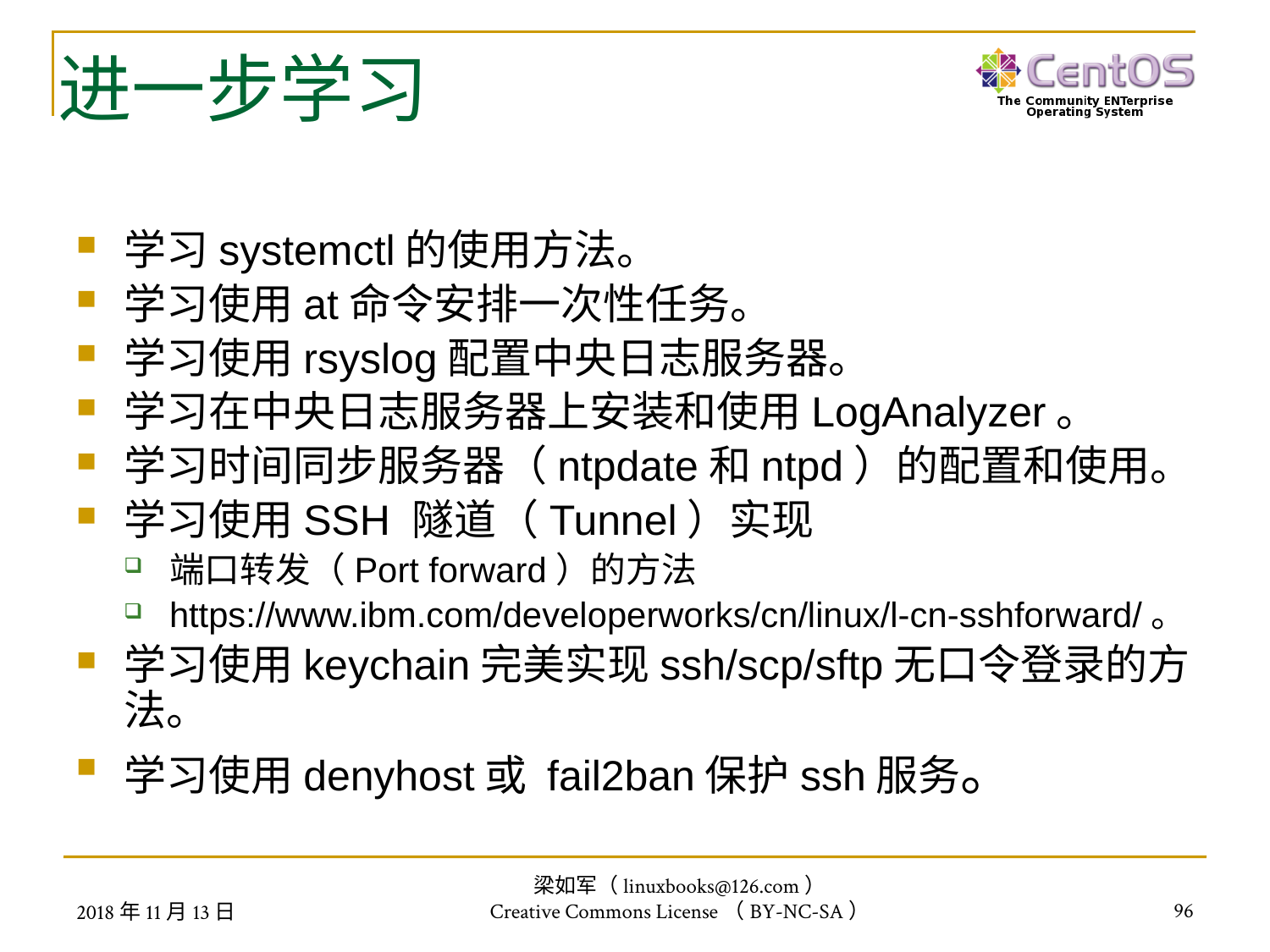

# 进一步学习
学习systemctl的使用方法。
学习使用at命令安排一次性任务。
学习使用rsyslog配置中央日志服务器。
学习在中央日志服务器上安装和使用LogAnalyzer。
学习时间同步服务器（ntpdate和ntpd）的配置和使用。
学习使用SSH 隧道（Tunnel）实现
端口转发（Port forward）的方法
https://www.ibm.com/developerworks/cn/linux/l-cn-sshforward/。
学习使用keychain完美实现ssh/scp/sftp无口令登录的方法。
学习使用denyhost或 fail2ban保护ssh服务。
梁如军（linuxbooks@126.com）
Creative Commons License（BY-NC-SA）
2018年11月13日
96